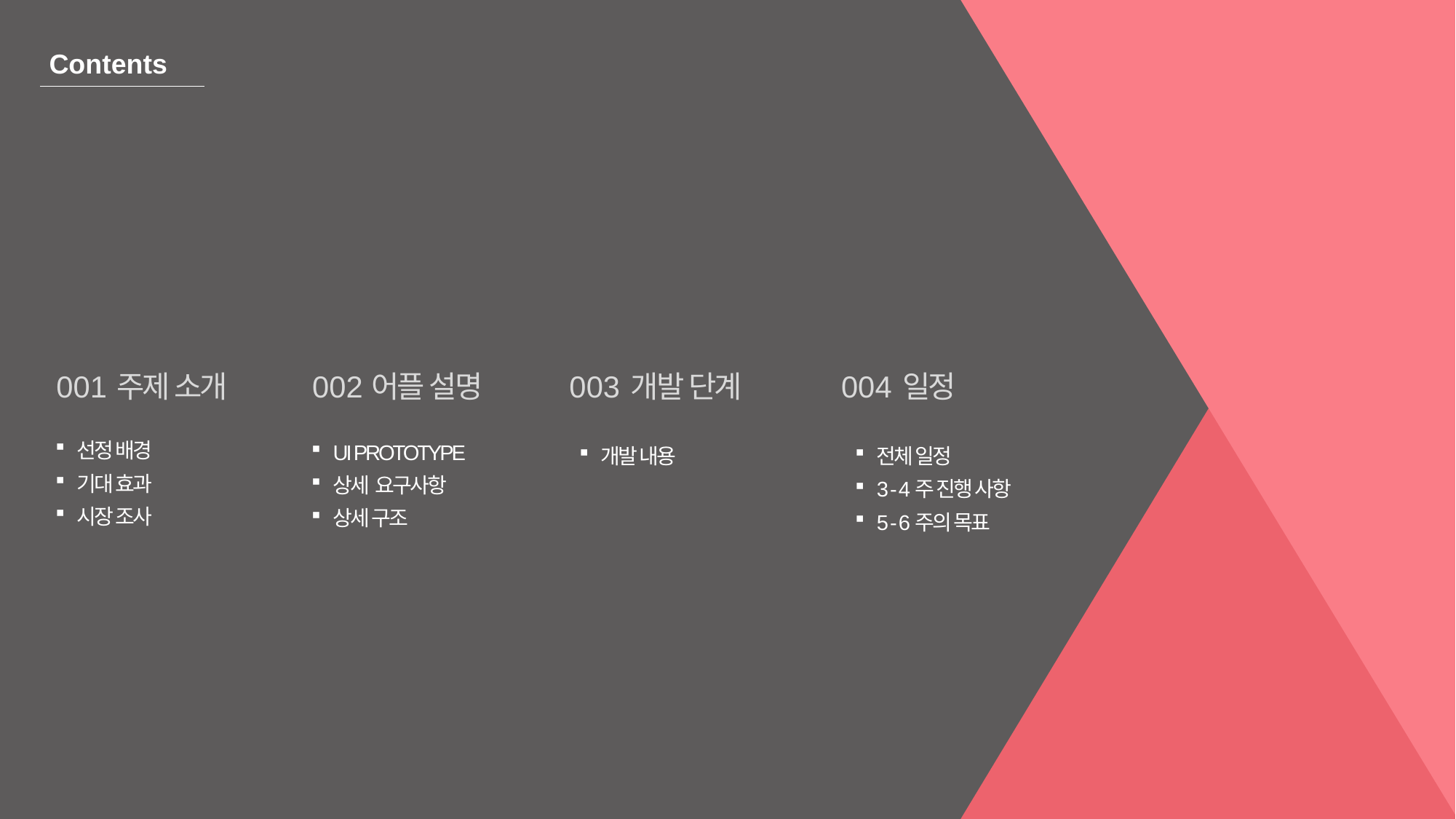

Contents
001
주제 소개
002
어플 설명
003
개발 단계
004
일정
선정 배경
기대 효과
시장 조사
UI PROTOTYPE
상세  요구사항
상세 구조
개발 내용
전체 일정
3 - 4주 진행 사항
5 - 6주의 목표